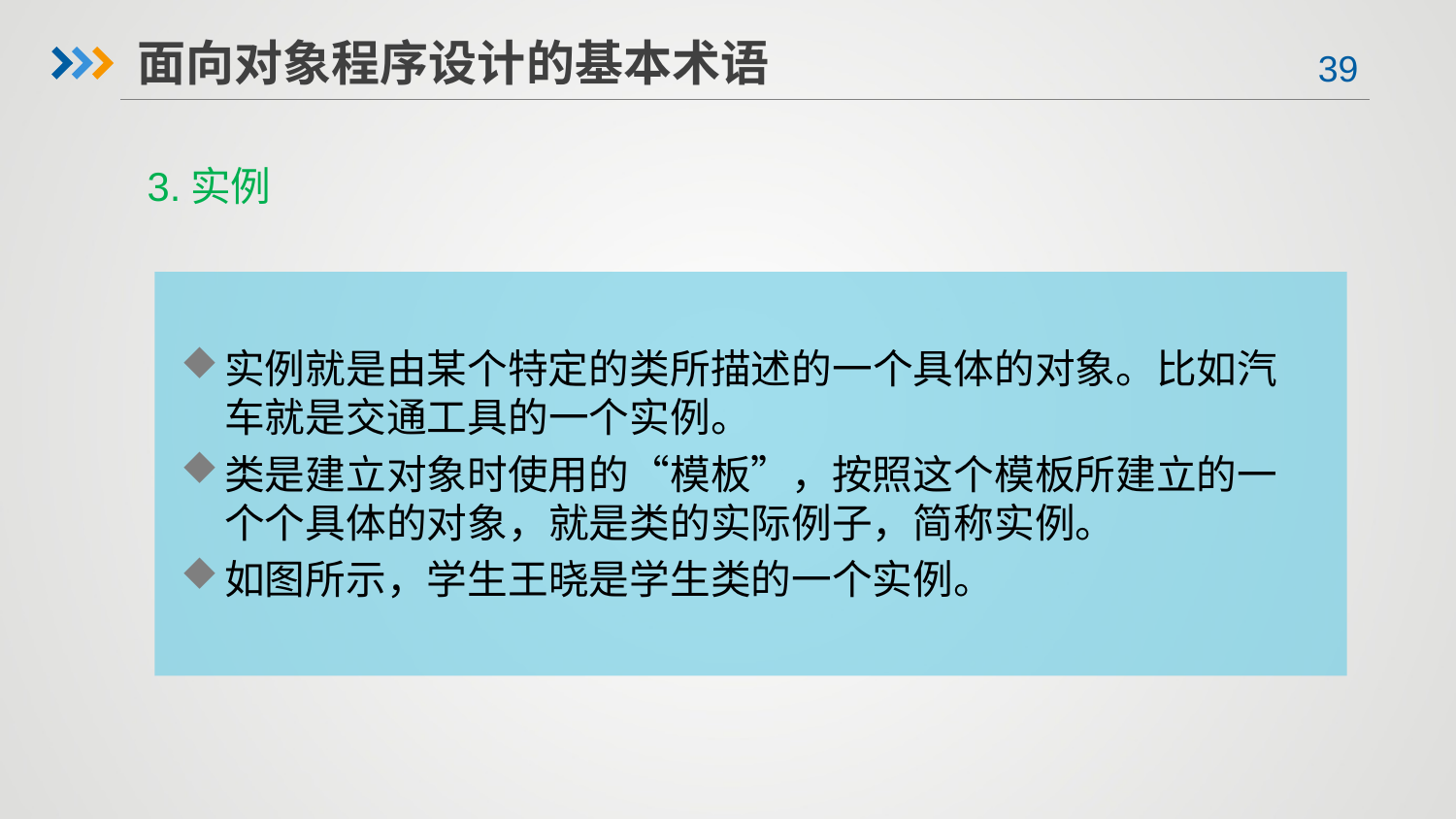

面向对象程序设计的基本术语
3.实例

实例就是由某个特定的类所描述的一个具体的对象。比如汽车就是交通工具的一个实例。
类是建立对象时使用的“模板”，按照这个模板所建立的一个个具体的对象，就是类的实际例子，简称实例。
如图所示，学生王晓是学生类的一个实例。